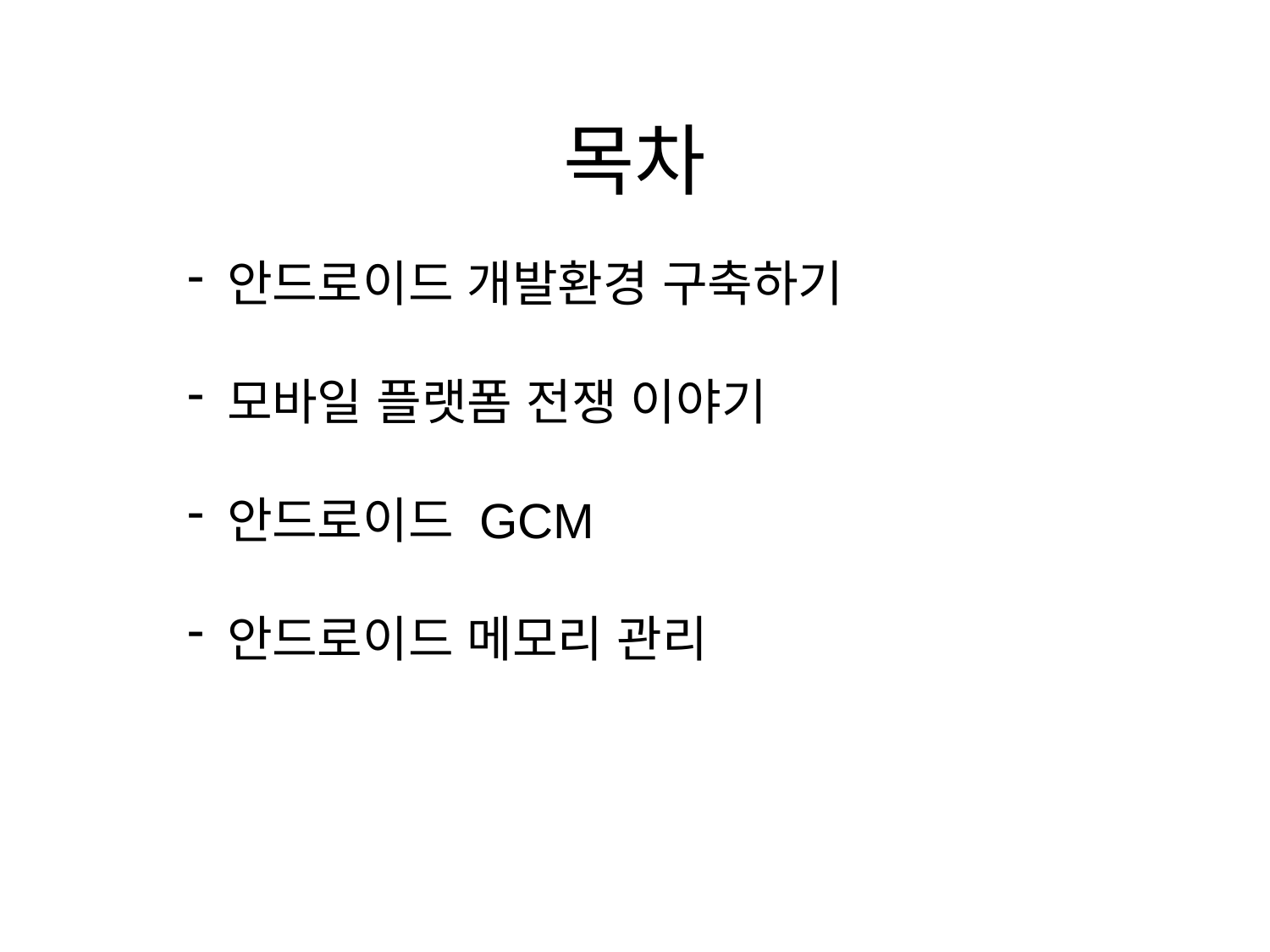

# 목차
안드로이드 개발환경 구축하기

모바일 플랫폼 전쟁 이야기

안드로이드 GCM

안드로이드 메모리 관리